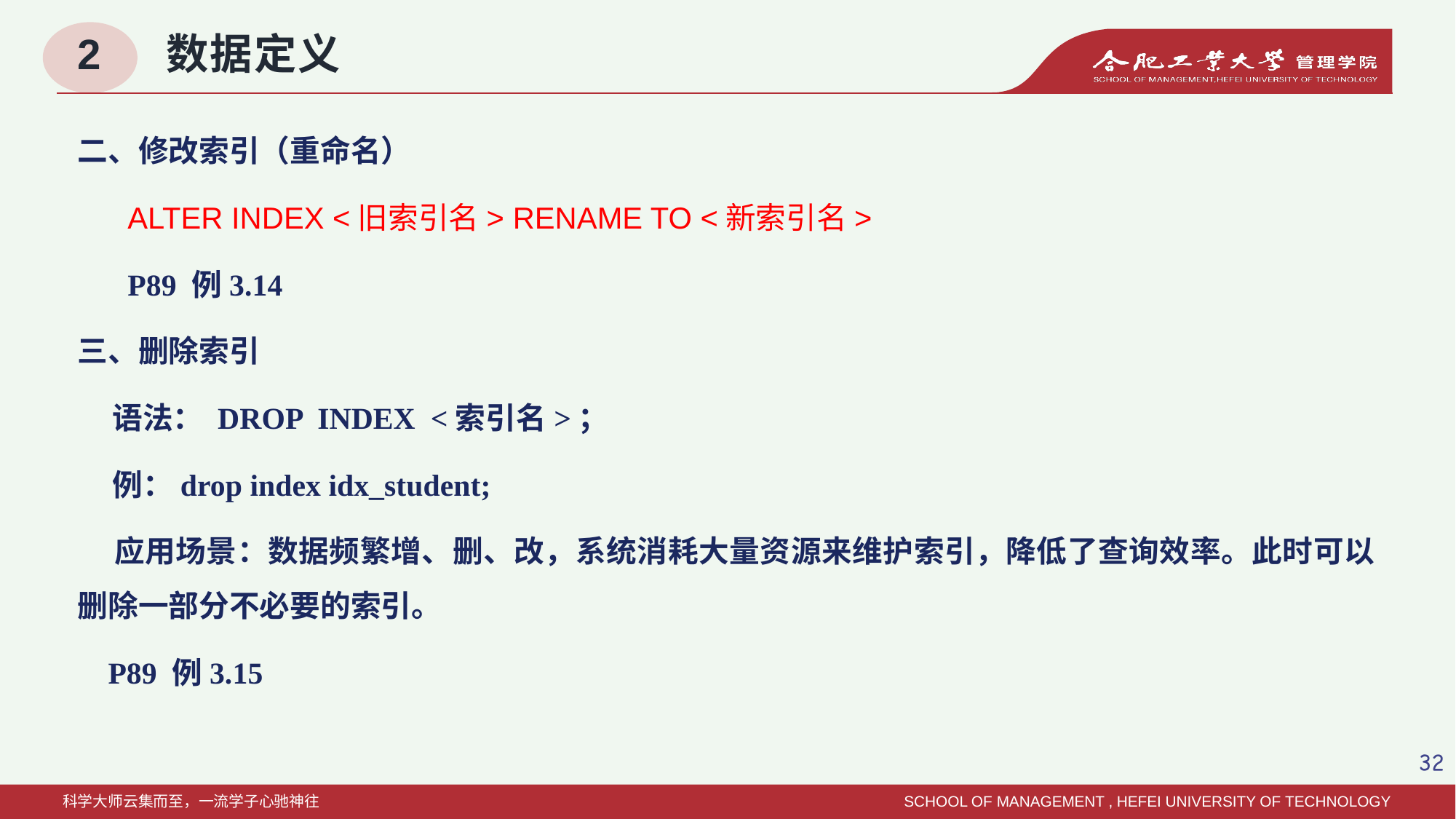

# 2    数据定义
二、修改索引（重命名）
      ALTER INDEX <旧索引名> RENAME TO <新索引名>
      P89 例3.14
三、删除索引
    语法： DROP  INDEX  <索引名>；
    例：drop index idx_student;
    应用场景：数据频繁增、删、改，系统消耗大量资源来维护索引，降低了查询效率。此时可以删除一部分不必要的索引。
    P89 例3.15
32